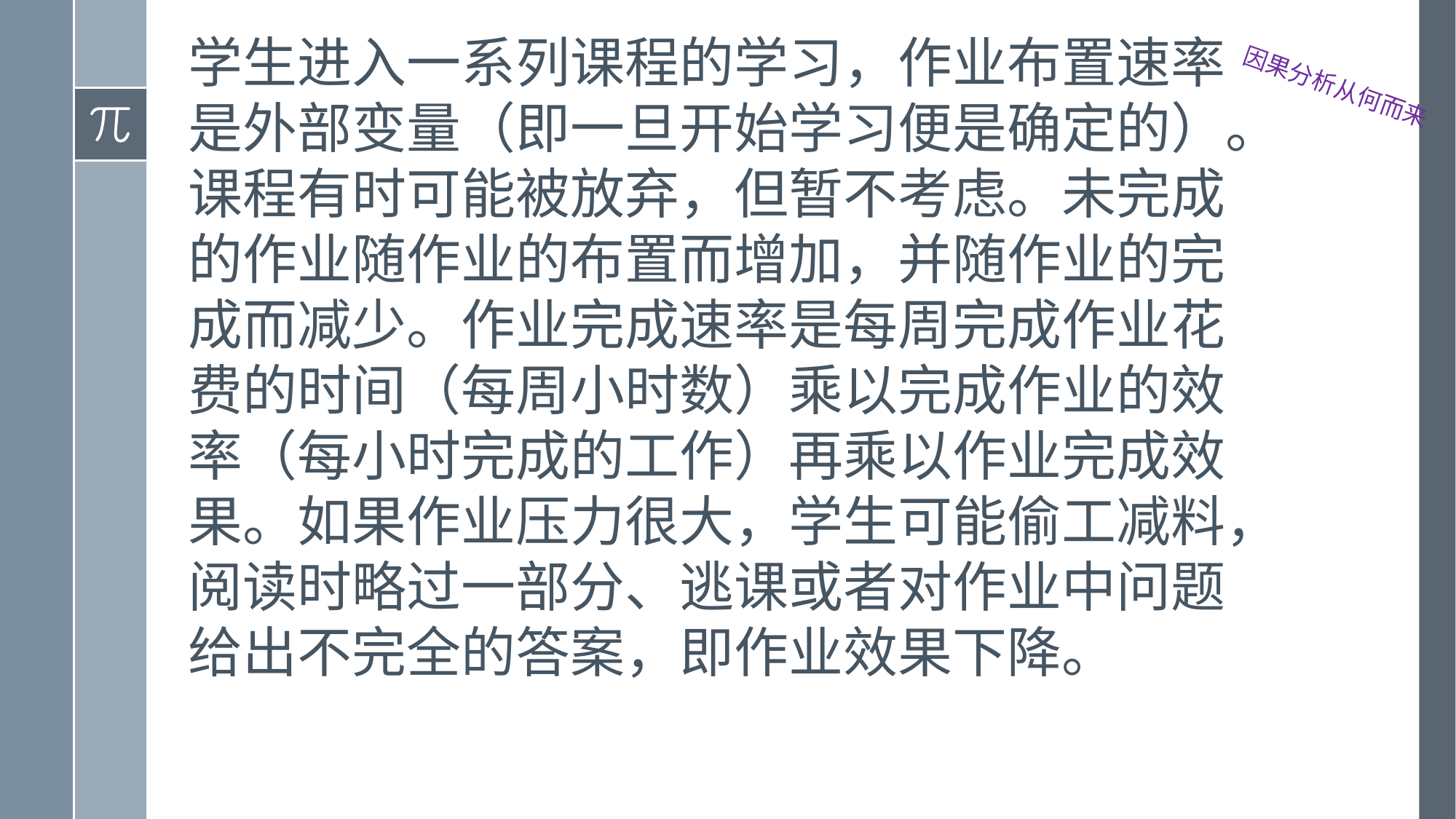

学生进入一系列课程的学习，作业布置速率是外部变量（即一旦开始学习便是确定的）。课程有时可能被放弃，但暂不考虑。未完成的作业随作业的布置而增加，并随作业的完成而减少。作业完成速率是每周完成作业花费的时间（每周小时数）乘以完成作业的效率（每小时完成的工作）再乘以作业完成效果。如果作业压力很大，学生可能偷工减料，阅读时略过一部分、逃课或者对作业中问题给出不完全的答案，即作业效果下降。
因果分析从何而来